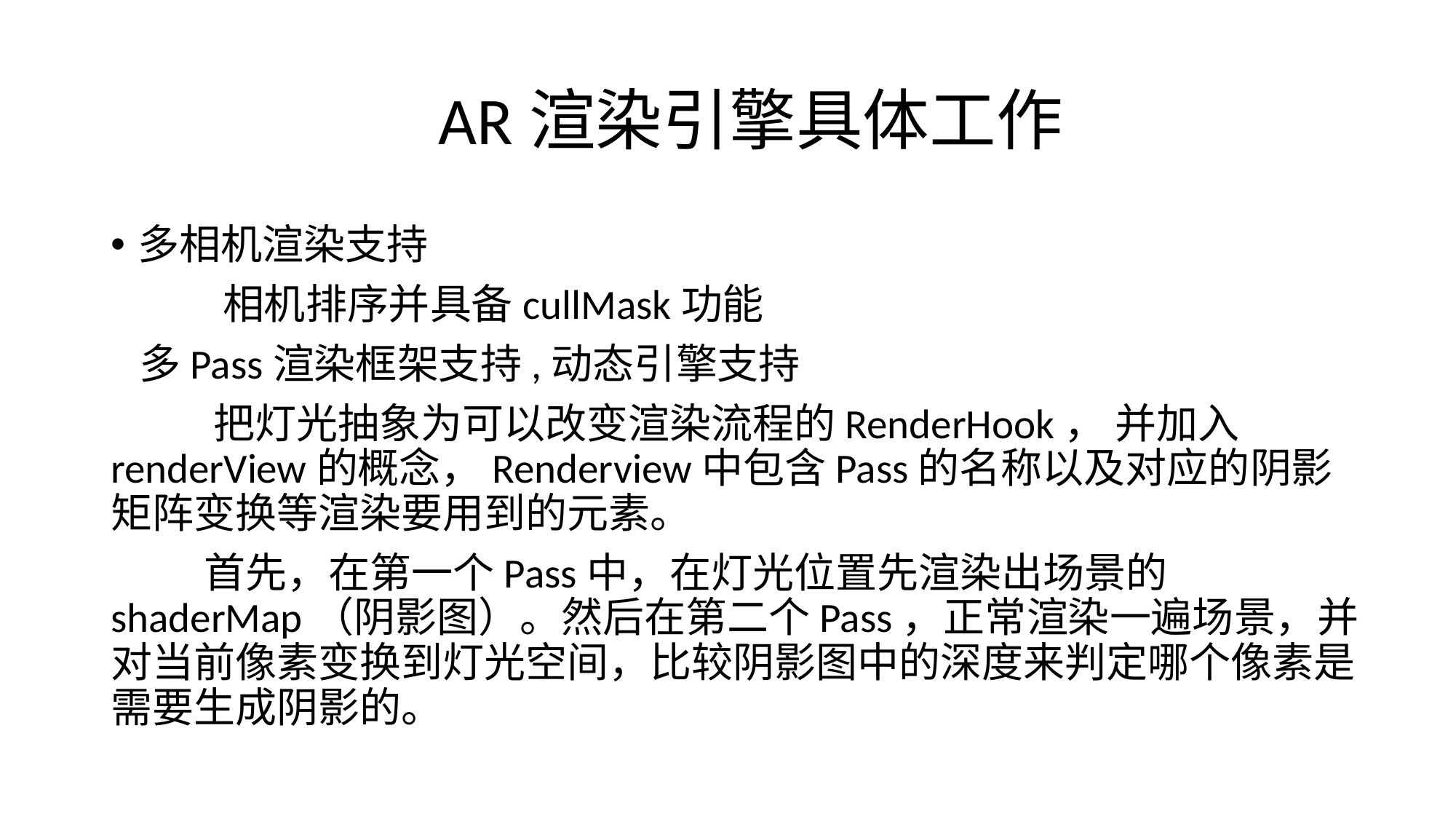

# AR渲染引擎具体工作
多相机渲染支持
           相机排序并具备cullMask功能
  多Pass渲染框架支持,动态引擎支持
          把灯光抽象为可以改变渲染流程的RenderHook， 并加入renderView的概念，Renderview中包含Pass的名称以及对应的阴影矩阵变换等渲染要用到的元素。
         首先，在第一个Pass中，在灯光位置先渲染出场景的shaderMap（阴影图）。然后在第二个Pass，正常渲染一遍场景，并对当前像素变换到灯光空间，比较阴影图中的深度来判定哪个像素是需要生成阴影的。